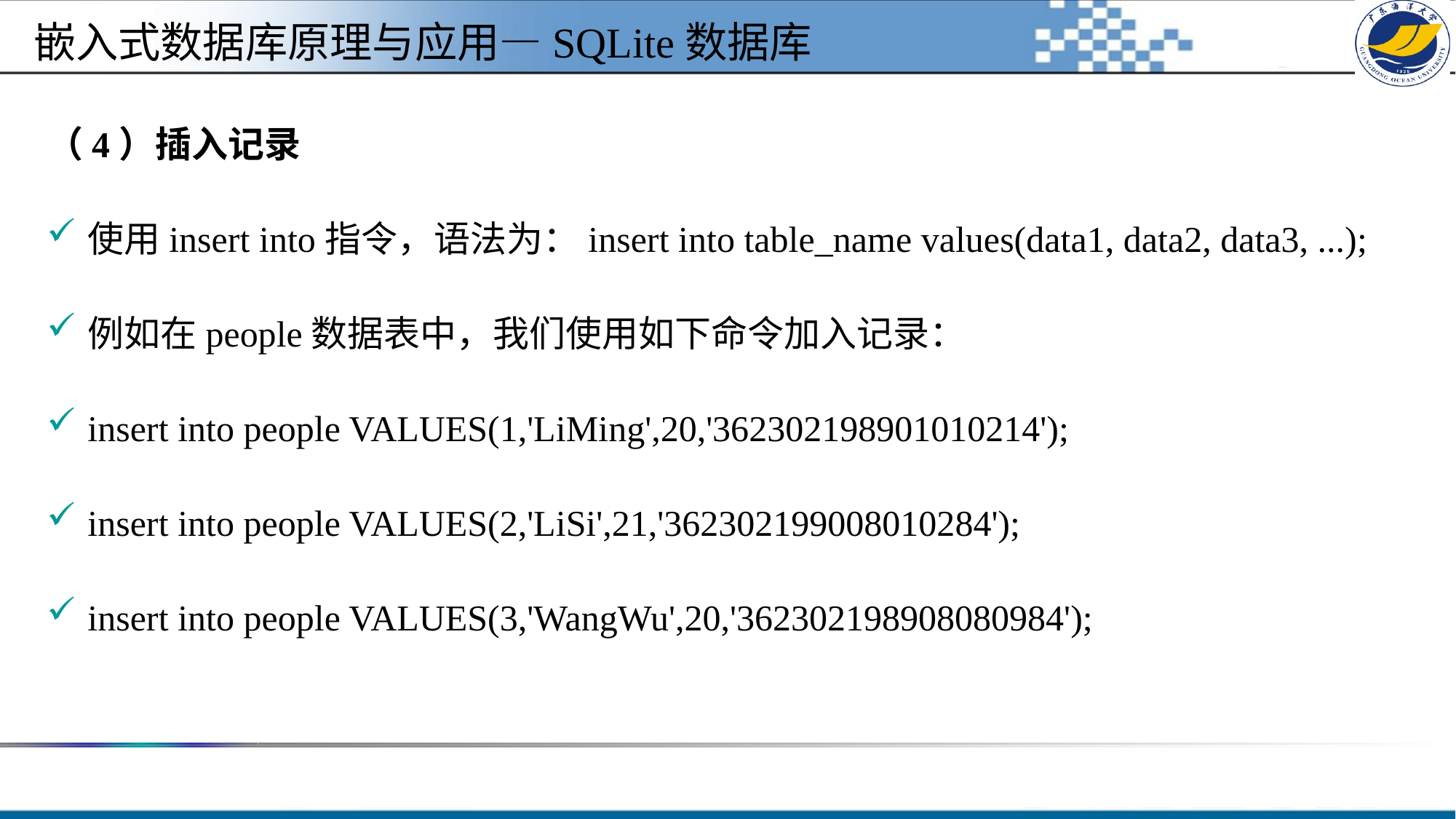

#
嵌入式数据库原理与应用—SQLite数据库
（4）插入记录
使用insert into指令，语法为：insert into table_name values(data1, data2, data3, ...);
例如在people数据表中，我们使用如下命令加入记录：
insert into people VALUES(1,'LiMing',20,'362302198901010214');
insert into people VALUES(2,'LiSi',21,'362302199008010284');
insert into people VALUES(3,'WangWu',20,'362302198908080984');